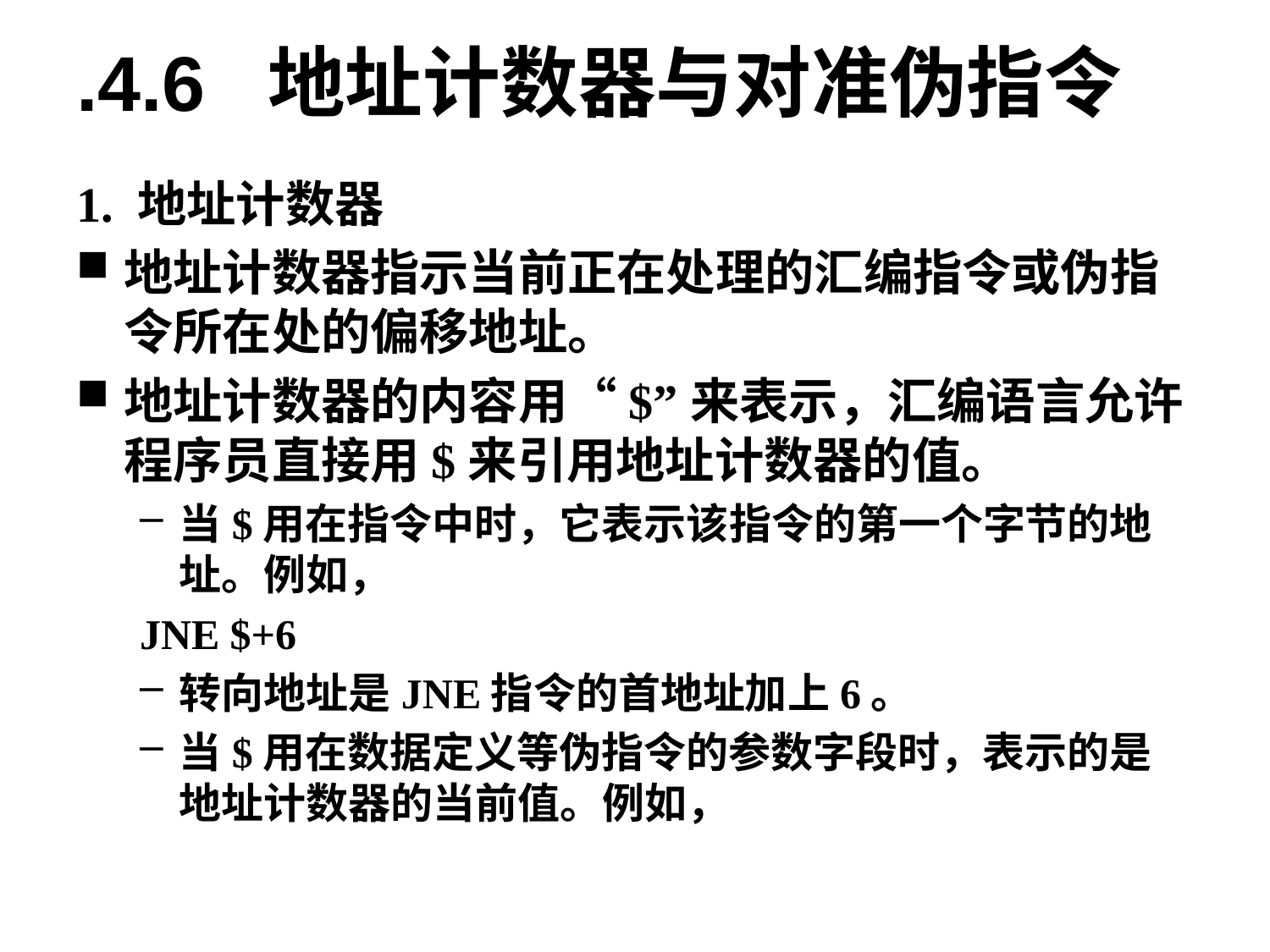

# .4.6  地址计数器与对准伪指令
1. 地址计数器
地址计数器指示当前正在处理的汇编指令或伪指令所在处的偏移地址。
地址计数器的内容用“$”来表示，汇编语言允许程序员直接用$来引用地址计数器的值。
当$用在指令中时，它表示该指令的第一个字节的地址。例如，
JNE $+6
转向地址是JNE指令的首地址加上6。
当$用在数据定义等伪指令的参数字段时，表示的是地址计数器的当前值。例如，